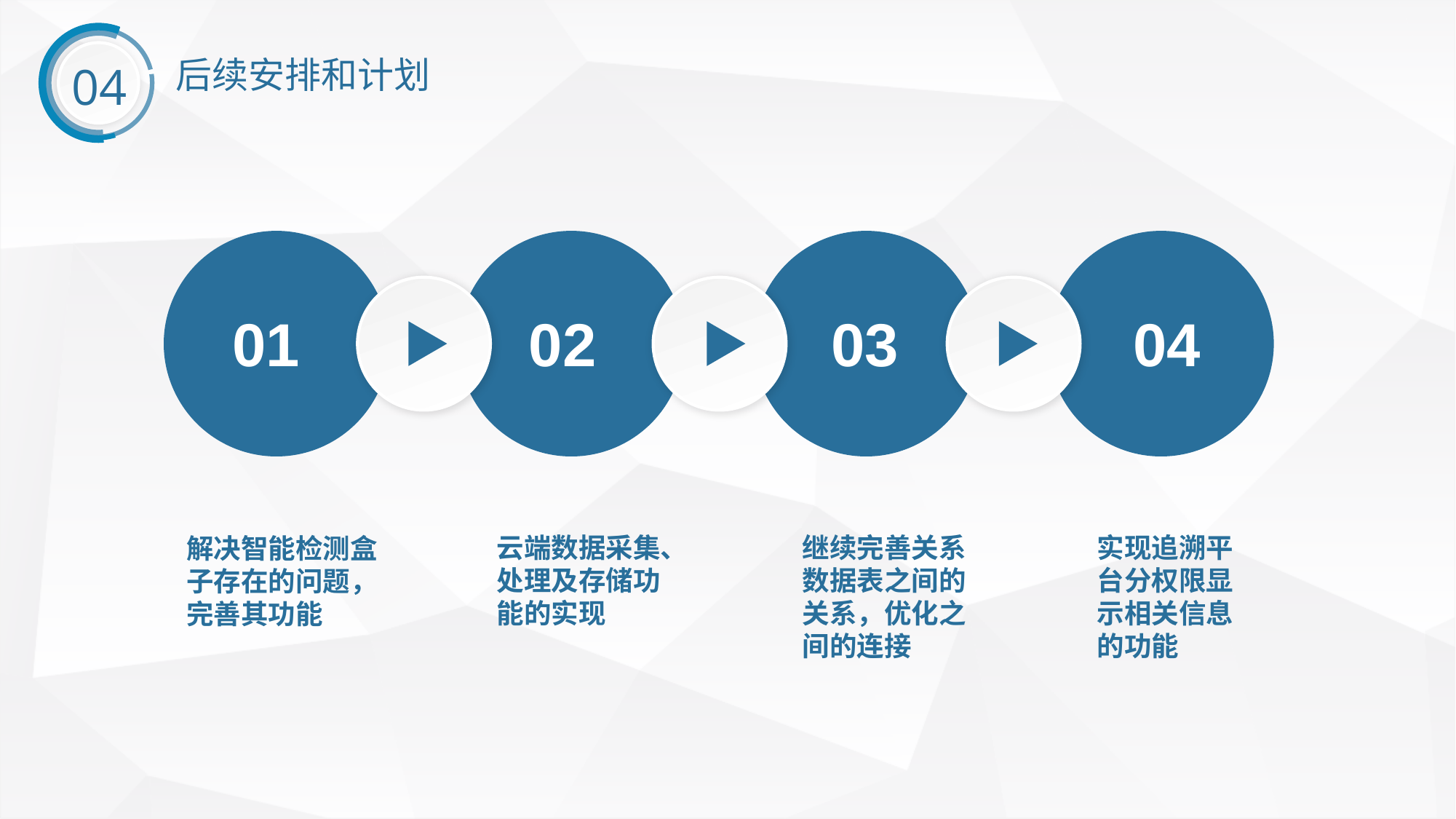

后续安排和计划
04
e7d195523061f1c0205959036996ad55c215b892a7aac5c0B9ADEF7896FB48F2EF97163A2DE1401E1875DEDC438B7864AD24CA23553DBBBD975DAF4CAD4A2592689FFB6CEE59FFA55B2702D0E5EE29CDDE744B5A58D848E290B0F3363EEEFF85AEACDB2C4783B3CFD20D9E72AC2F528B09A88B84C6E73CDEC5D6CB26D43C2398027A14BE9DBFE415

01
02
03
04

云端数据采集、处理及存储功能的实现
继续完善关系数据表之间的关系，优化之间的连接
实现追溯平台分权限显示相关信息的功能
解决智能检测盒子存在的问题，完善其功能